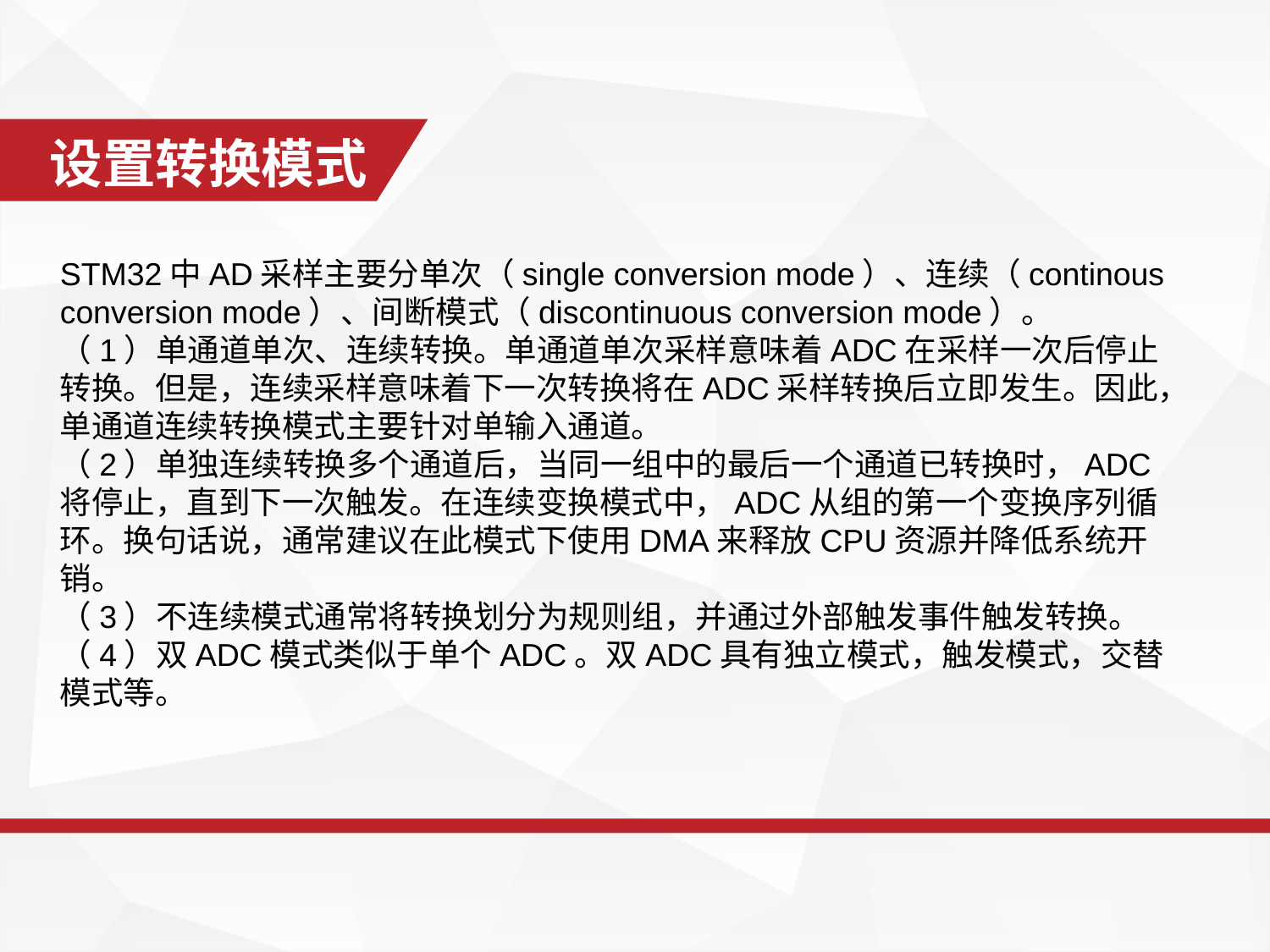

设置转换模式
STM32中AD采样主要分单次（single conversion mode）、连续（continous conversion mode）、间断模式（discontinuous conversion mode）。
（1）单通道单次、连续转换。单通道单次采样意味着ADC在采样一次后停止转换。但是，连续采样意味着下一次转换将在ADC采样转换后立即发生。因此，单通道连续转换模式主要针对单输入通道。
（2）单独连续转换多个通道后，当同一组中的最后一个通道已转换时，ADC将停止，直到下一次触发。在连续变换模式中，ADC从组的第一个变换序列循环。换句话说，通常建议在此模式下使用DMA来释放CPU资源并降低系统开销。
（3）不连续模式通常将转换划分为规则组，并通过外部触发事件触发转换。
（4）双ADC模式类似于单个ADC。双ADC具有独立模式，触发模式，交替模式等。